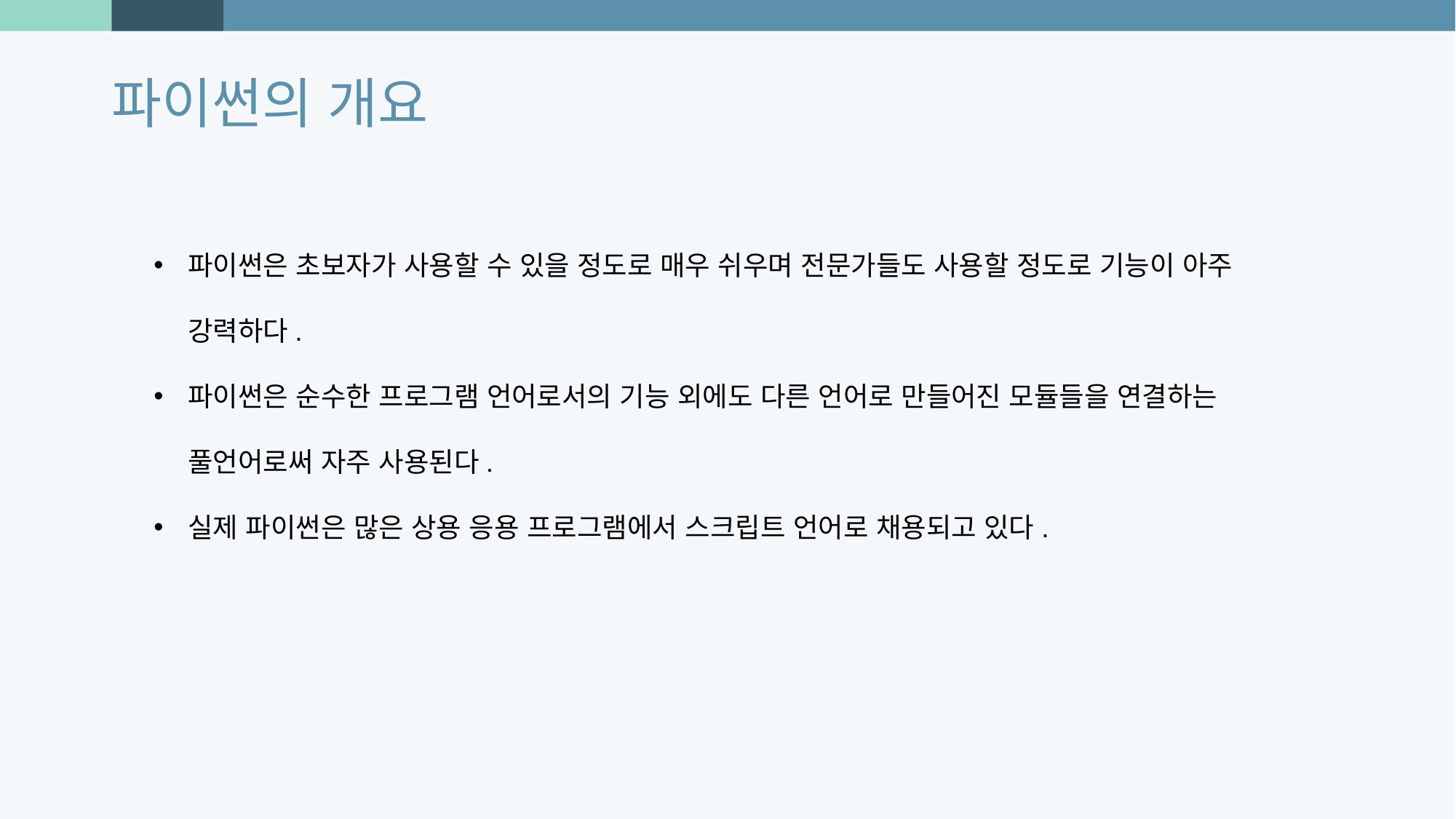

파이썬의 개요
파이썬은 초보자가 사용할 수 있을 정도로 매우 쉬우며 전문가들도 사용할 정도로 기능이 아주 강력하다.
파이썬은 순수한 프로그램 언어로서의 기능 외에도 다른 언어로 만들어진 모듈들을 연결하는 풀언어로써 자주 사용된다.
실제 파이썬은 많은 상용 응용 프로그램에서 스크립트 언어로 채용되고 있다.

Photo by Joel Filipe on Unsplash